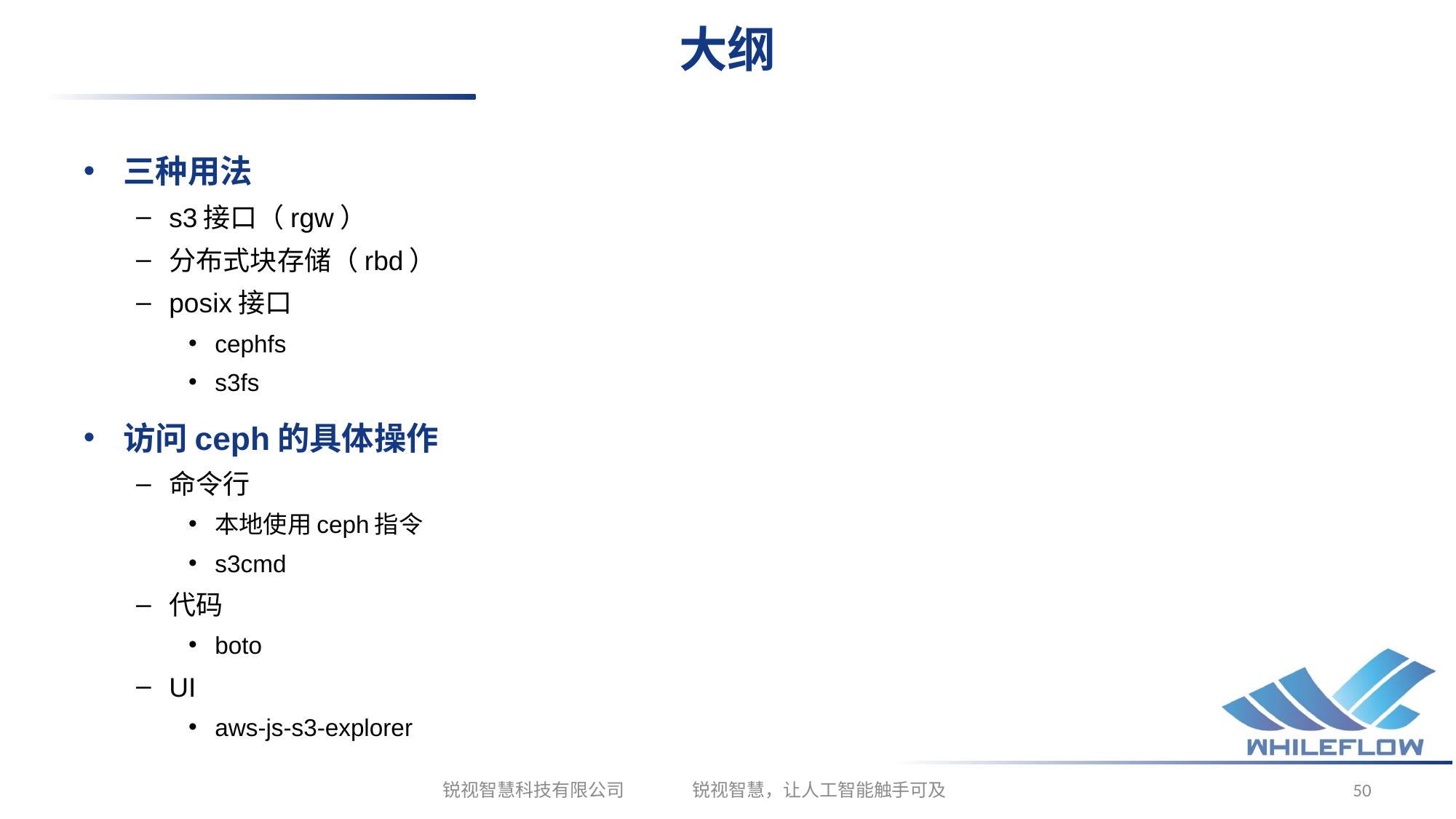

# 大纲
三种用法
s3接口（rgw）
分布式块存储（rbd）
posix接口
cephfs
s3fs
访问ceph的具体操作
命令行
本地使用ceph指令
s3cmd
代码
boto
UI
aws-js-s3-explorer

锐视智慧科技有限公司            锐视智慧，让人工智能触手可及
50